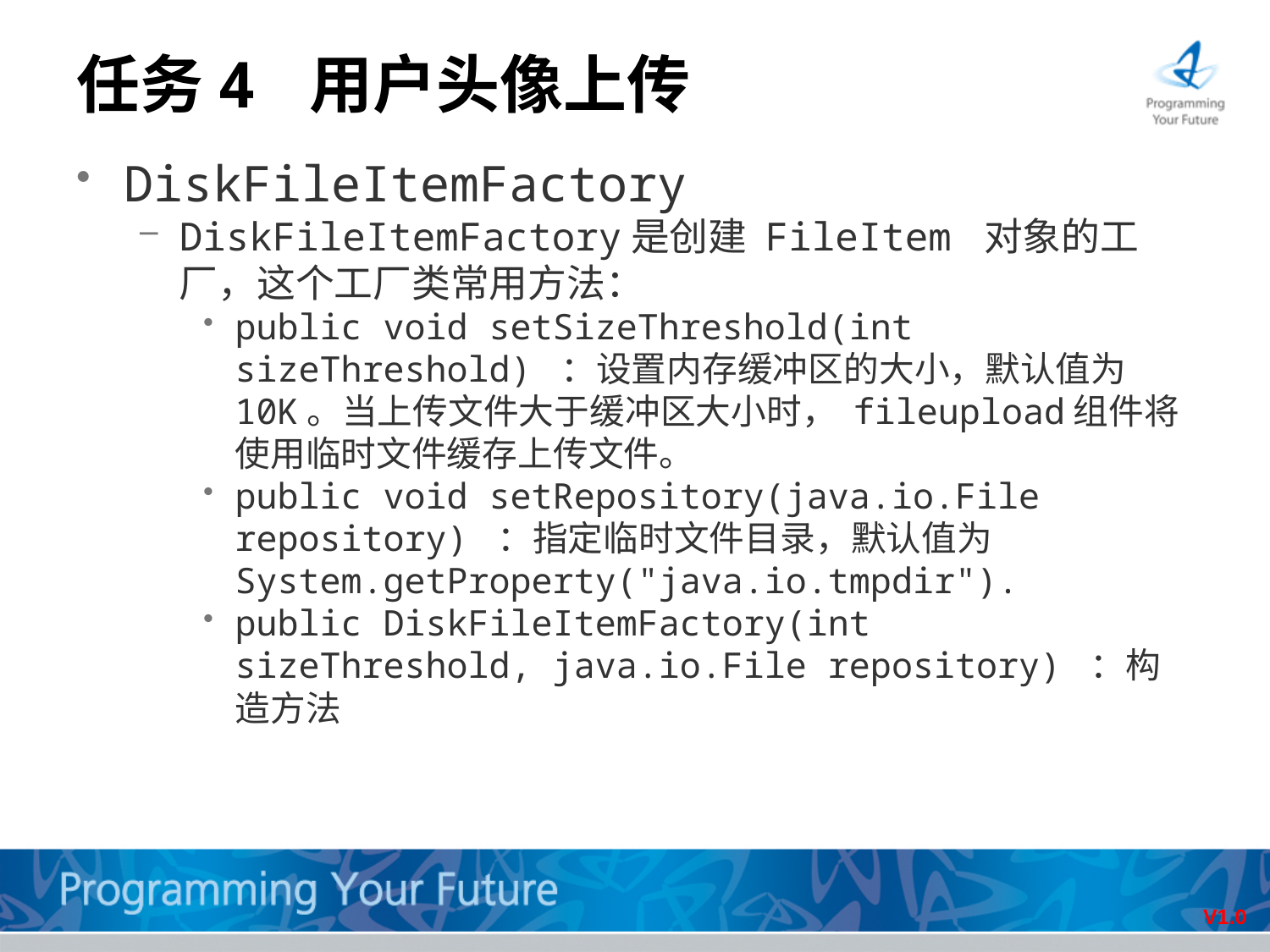

# 任务4 用户头像上传
DiskFileItemFactory
DiskFileItemFactory是创建 FileItem 对象的工厂，这个工厂类常用方法：
public void setSizeThreshold(int sizeThreshold) ：设置内存缓冲区的大小，默认值为10K。当上传文件大于缓冲区大小时， fileupload组件将使用临时文件缓存上传文件。
public void setRepository(java.io.File repository) ：指定临时文件目录，默认值为System.getProperty("java.io.tmpdir").
public DiskFileItemFactory(int sizeThreshold, java.io.File repository) ：构造方法